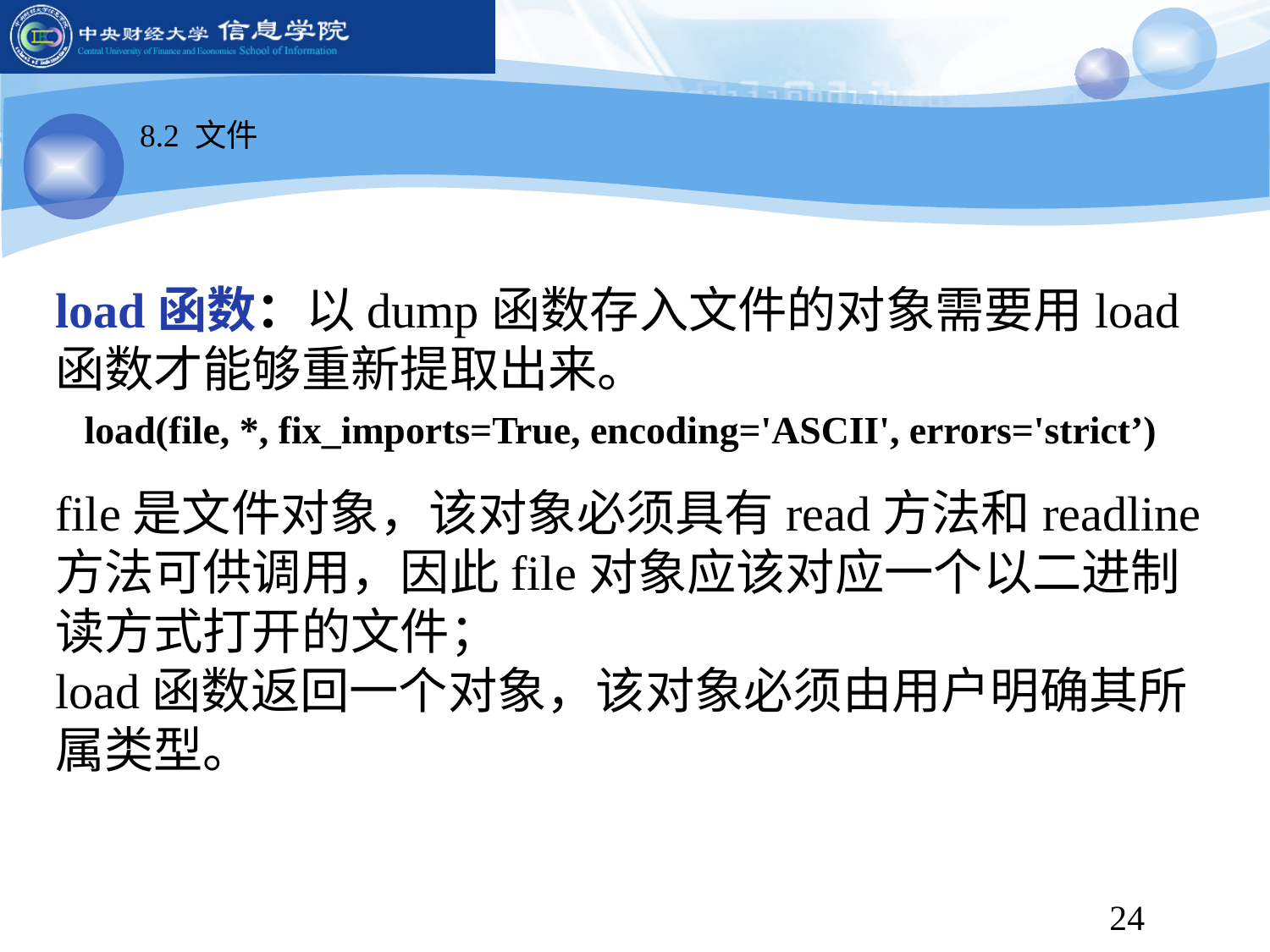

8.2 文件
load函数：以dump函数存入文件的对象需要用load函数才能够重新提取出来。
   load(file, *, fix_imports=True, encoding='ASCII', errors='strict’)

file是文件对象，该对象必须具有read方法和readline方法可供调用，因此file对象应该对应一个以二进制读方式打开的文件；
load函数返回一个对象，该对象必须由用户明确其所属类型。